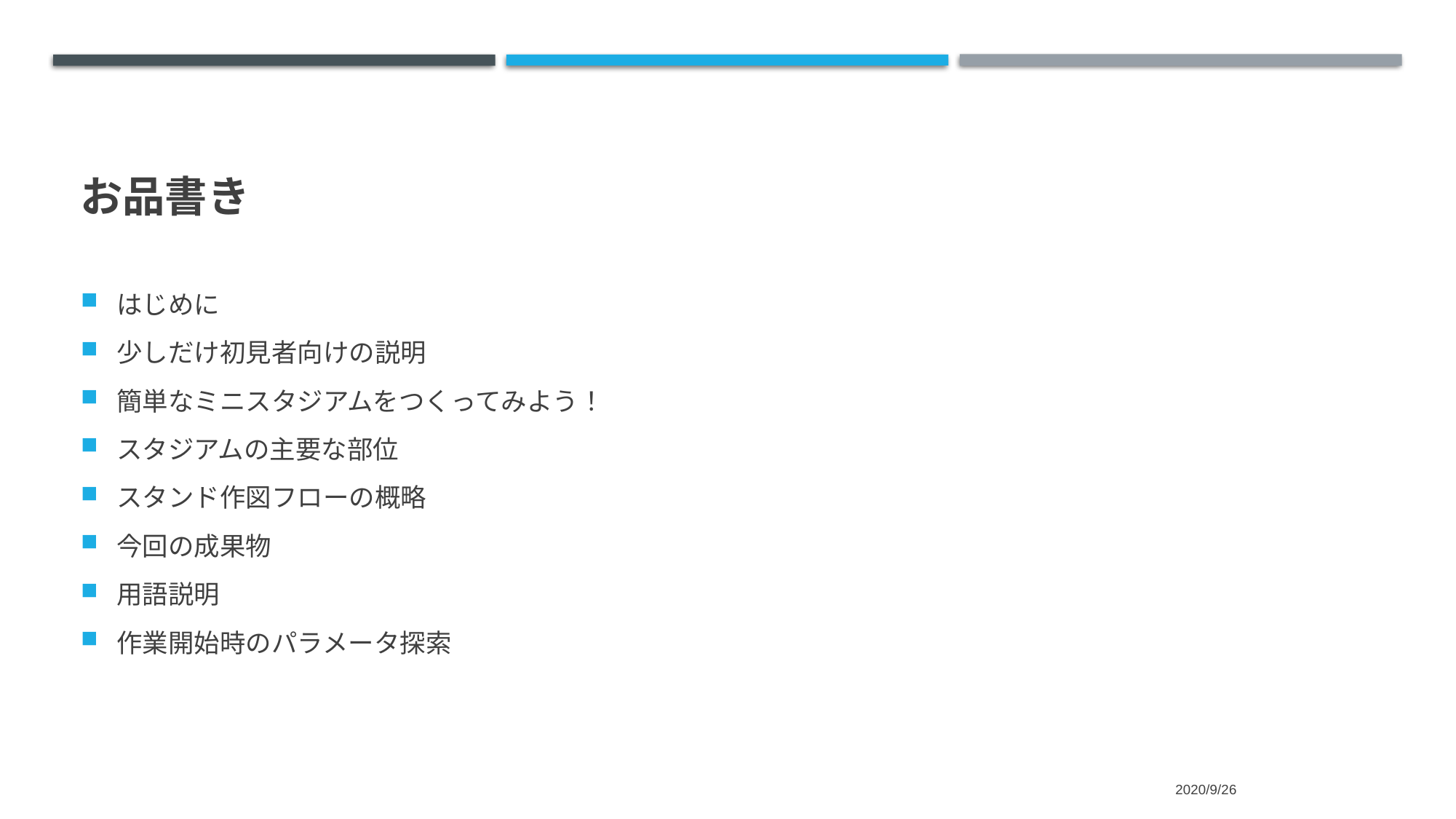

# お品書き
はじめに
少しだけ初見者向けの説明
簡単なミニスタジアムをつくってみよう！
スタジアムの主要な部位
スタンド作図フローの概略
今回の成果物
用語説明
作業開始時のパラメータ探索

2020/9/26